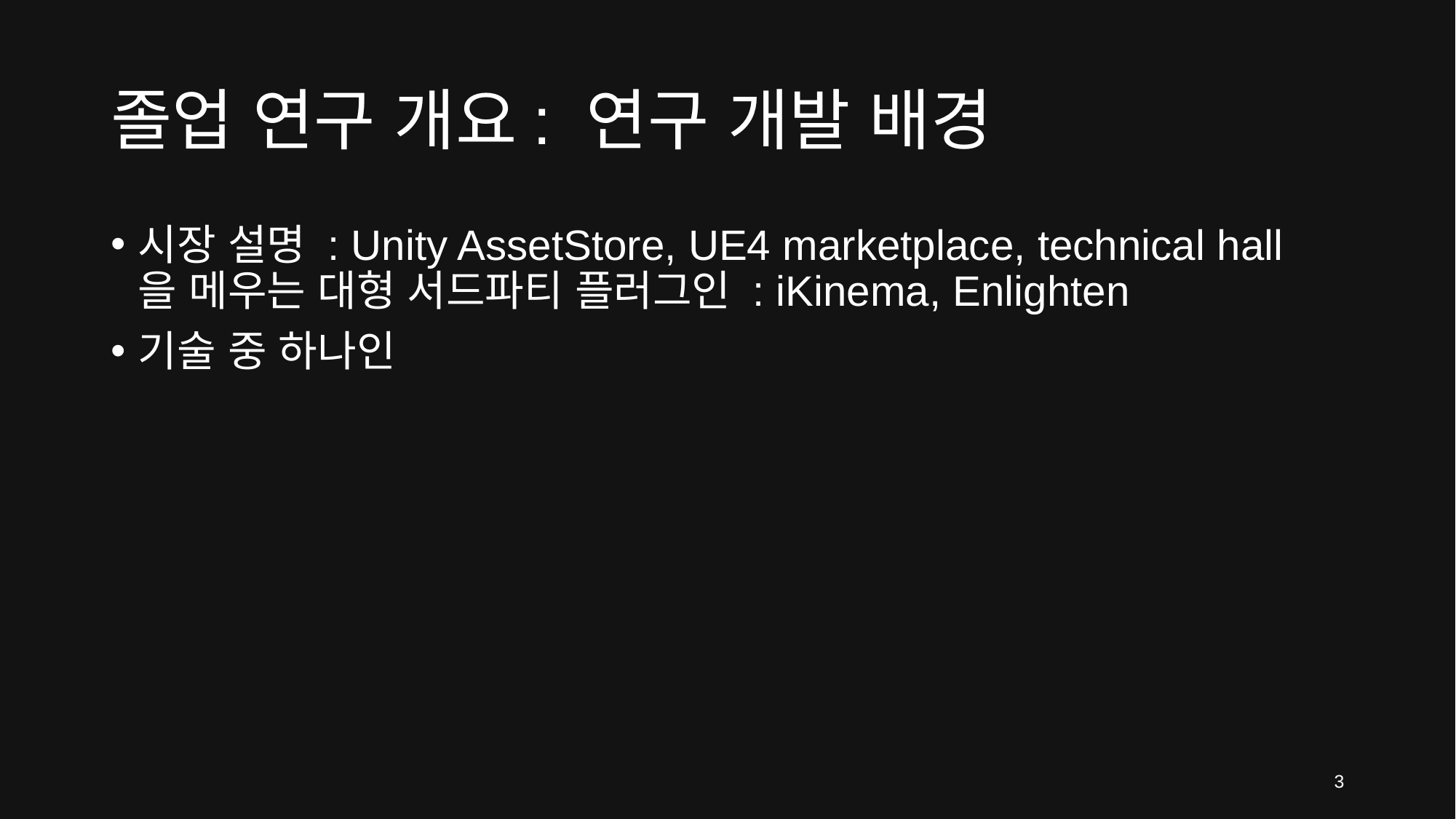

# 졸업 연구 개요: 연구 개발 배경
시장 설명 : Unity AssetStore, UE4 marketplace, technical hall 을 메우는 대형 서드파티 플러그인 : iKinema, Enlighten
기술 중 하나인
3